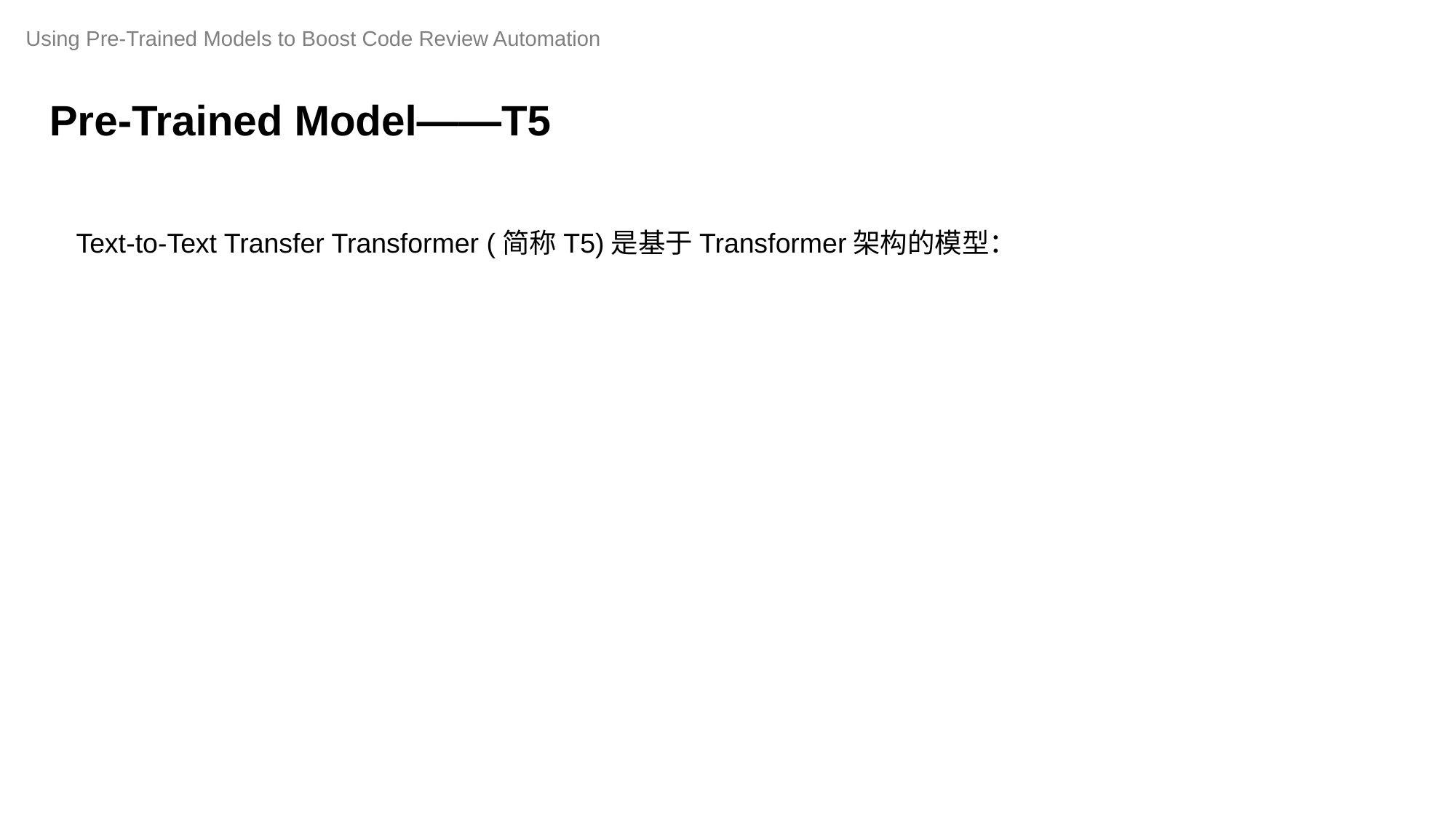

Using Pre-Trained Models to Boost Code Review Automation
Pre-Trained Model——T5
Text-to-Text Transfer Transformer (简称T5)是基于Transformer架构的模型：